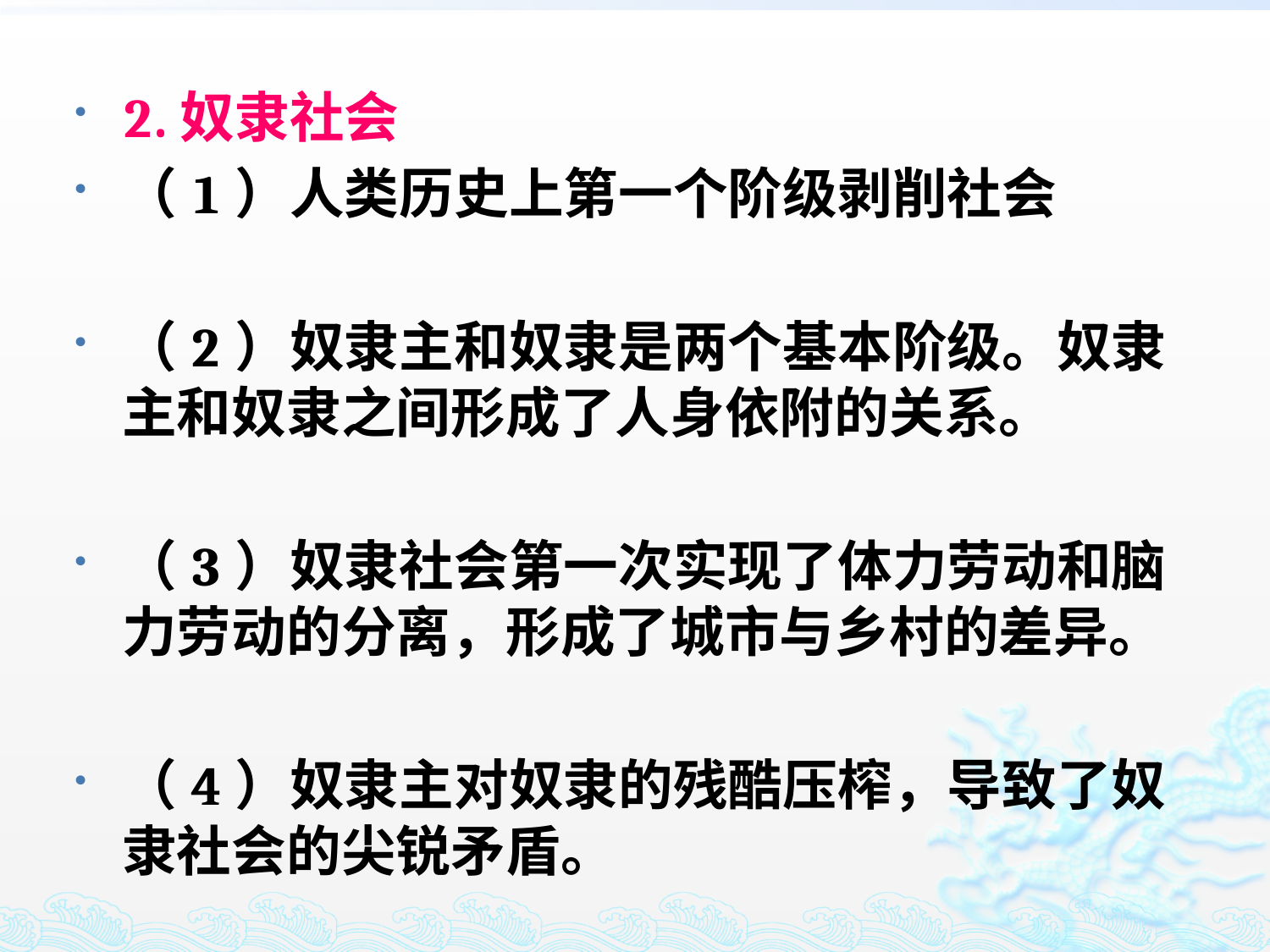

2.奴隶社会
（1）人类历史上第一个阶级剥削社会

（2）奴隶主和奴隶是两个基本阶级。奴隶主和奴隶之间形成了人身依附的关系。

（3）奴隶社会第一次实现了体力劳动和脑力劳动的分离，形成了城市与乡村的差异。

（4）奴隶主对奴隶的残酷压榨，导致了奴隶社会的尖锐矛盾。